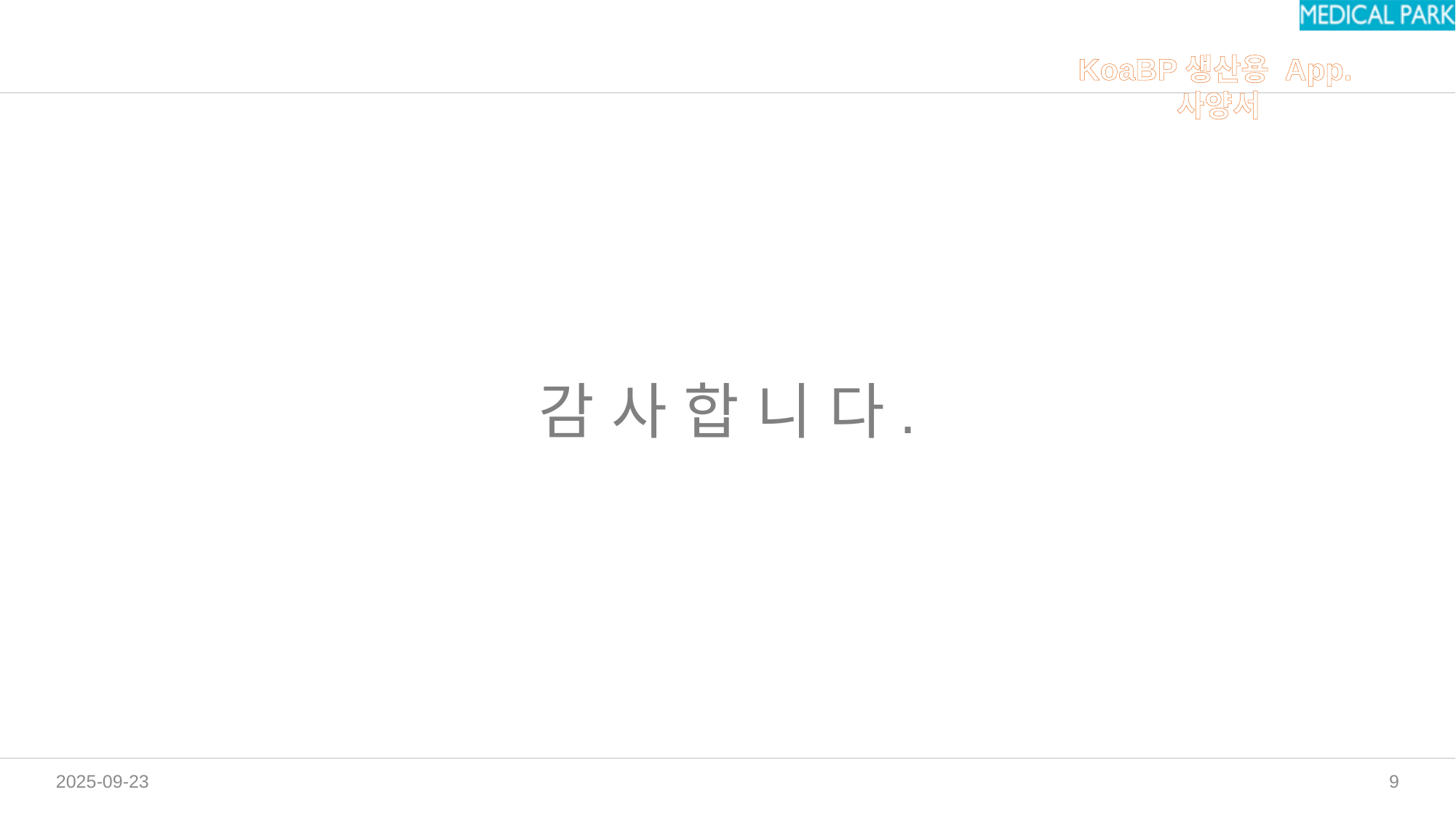

감 사 합 니 다.
9
2025-09-23